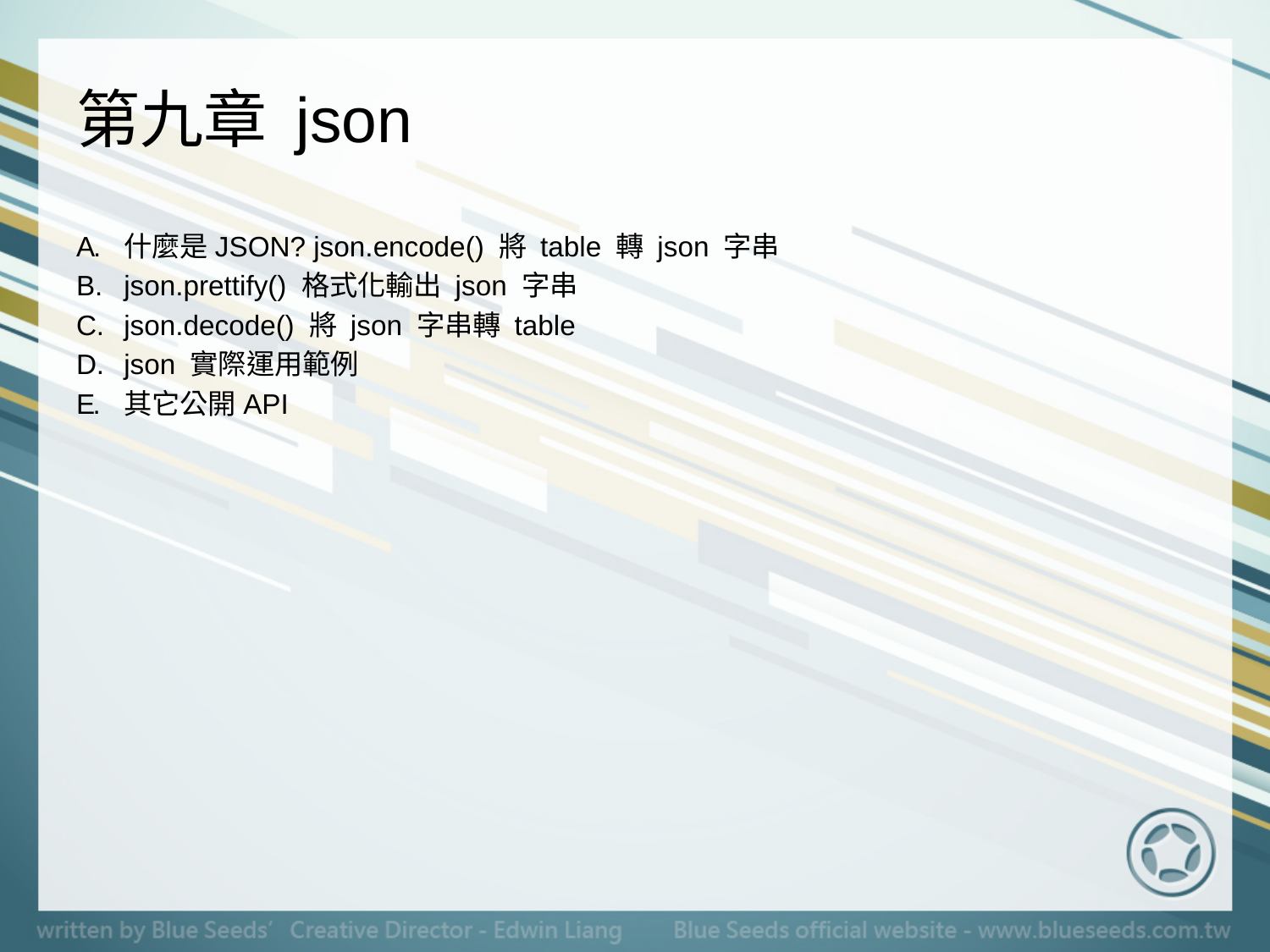

# 第九章 json
什麼是JSON? json.encode() 將 table 轉 json 字串
json.prettify() 格式化輸出 json 字串
json.decode() 將 json 字串轉 table
json 實際運用範例
其它公開API